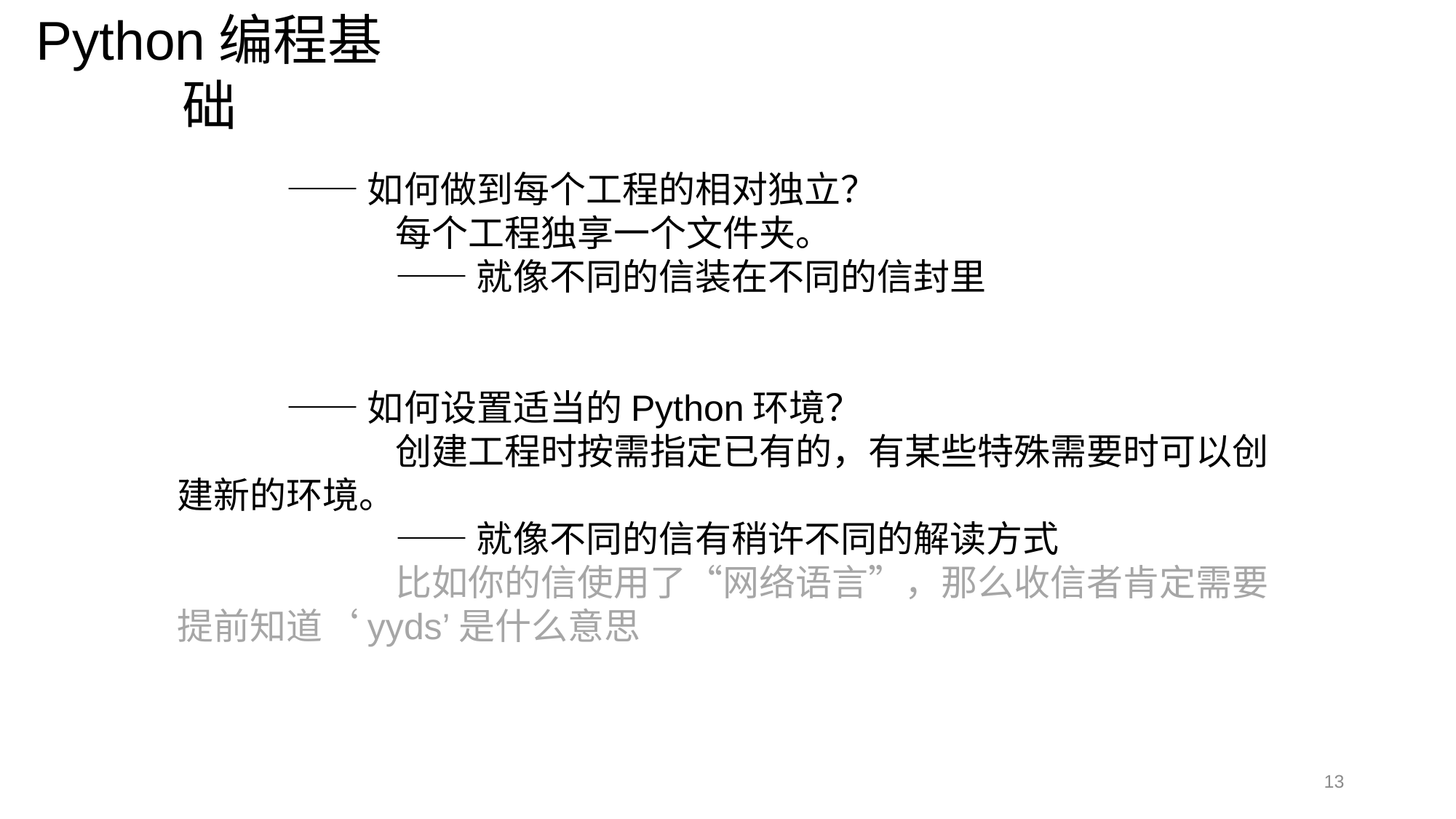

Python编程基础
	——如何做到每个工程的相对独立？
		每个工程独享一个文件夹。
		——就像不同的信装在不同的信封里

	——如何设置适当的Python环境？
		创建工程时按需指定已有的，有某些特殊需要时可以创建新的环境。
		——就像不同的信有稍许不同的解读方式
		比如你的信使用了“网络语言”，那么收信者肯定需要提前知道‘yyds’是什么意思
13